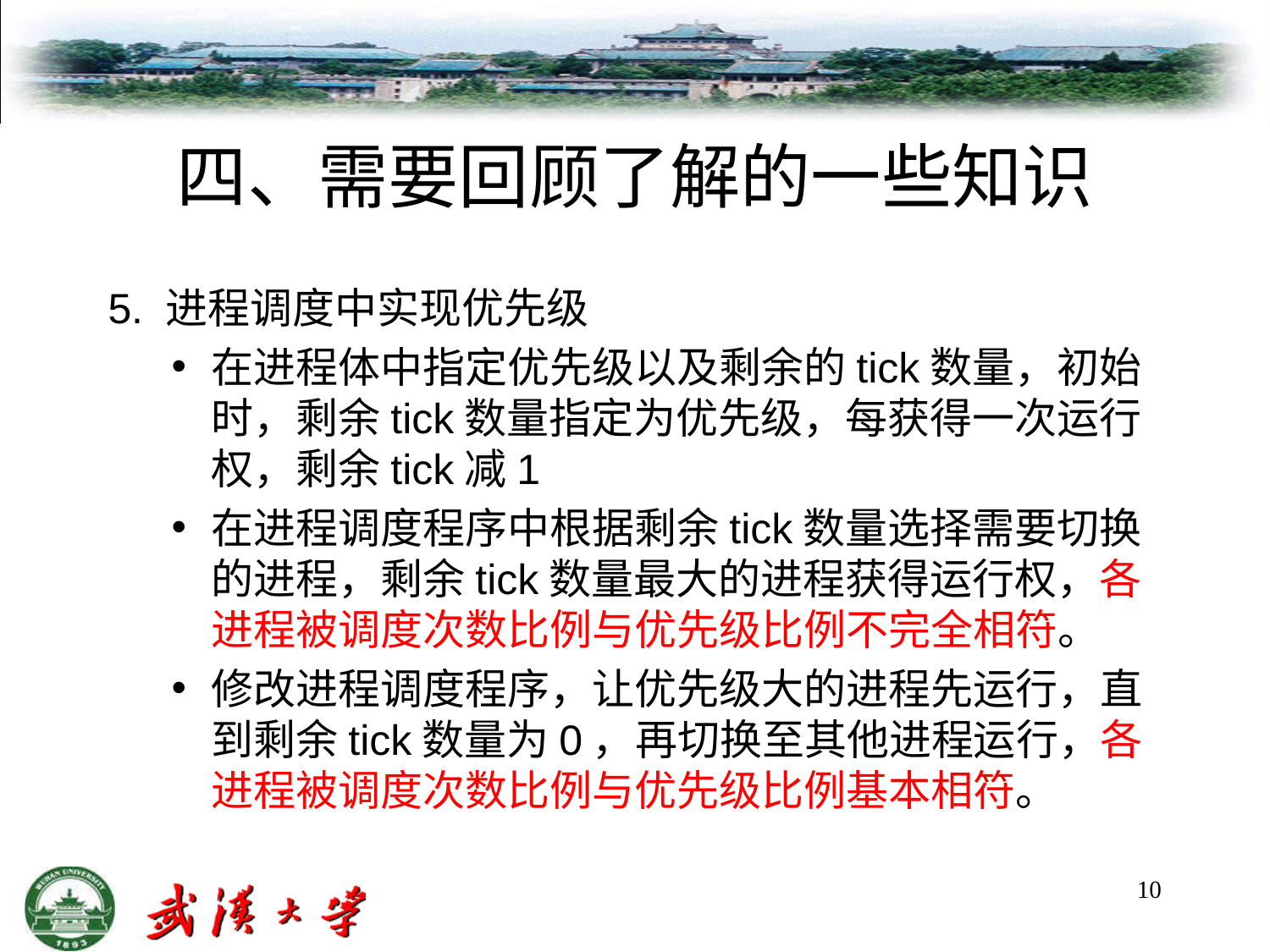

# 四、需要回顾了解的一些知识
5. 进程调度中实现优先级
在进程体中指定优先级以及剩余的tick数量，初始时，剩余tick数量指定为优先级，每获得一次运行权，剩余tick减1
在进程调度程序中根据剩余tick数量选择需要切换的进程，剩余tick数量最大的进程获得运行权，各进程被调度次数比例与优先级比例不完全相符。
修改进程调度程序，让优先级大的进程先运行，直到剩余tick数量为0，再切换至其他进程运行，各进程被调度次数比例与优先级比例基本相符。

10